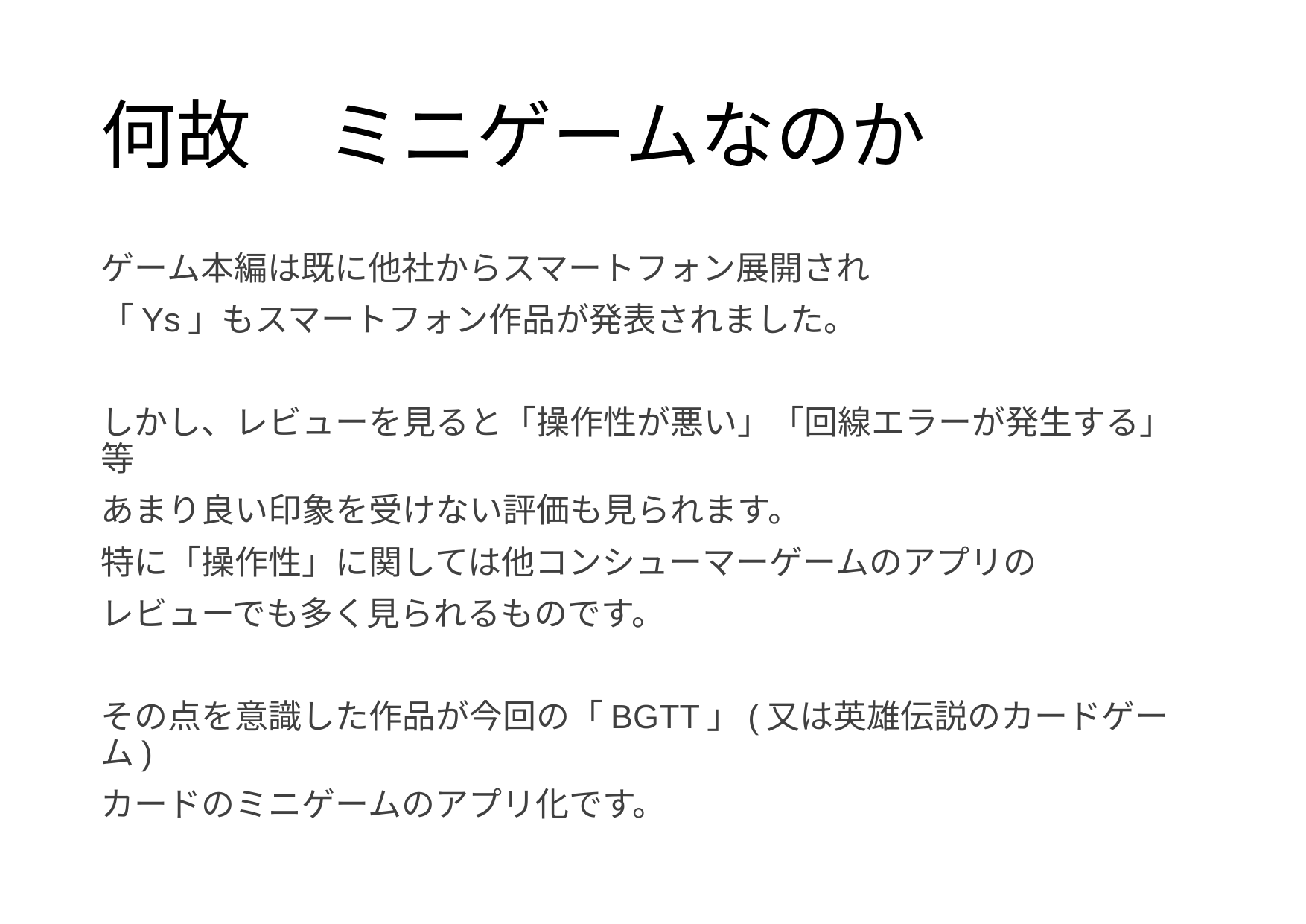

# 何故　ミニゲームなのか
ゲーム本編は既に他社からスマートフォン展開され
「Ys」もスマートフォン作品が発表されました。

しかし、レビューを見ると「操作性が悪い」「回線エラーが発生する」等
あまり良い印象を受けない評価も見られます。
特に「操作性」に関しては他コンシューマーゲームのアプリの
レビューでも多く見られるものです。

その点を意識した作品が今回の「BGTT」(又は英雄伝説のカードゲーム)
カードのミニゲームのアプリ化です。